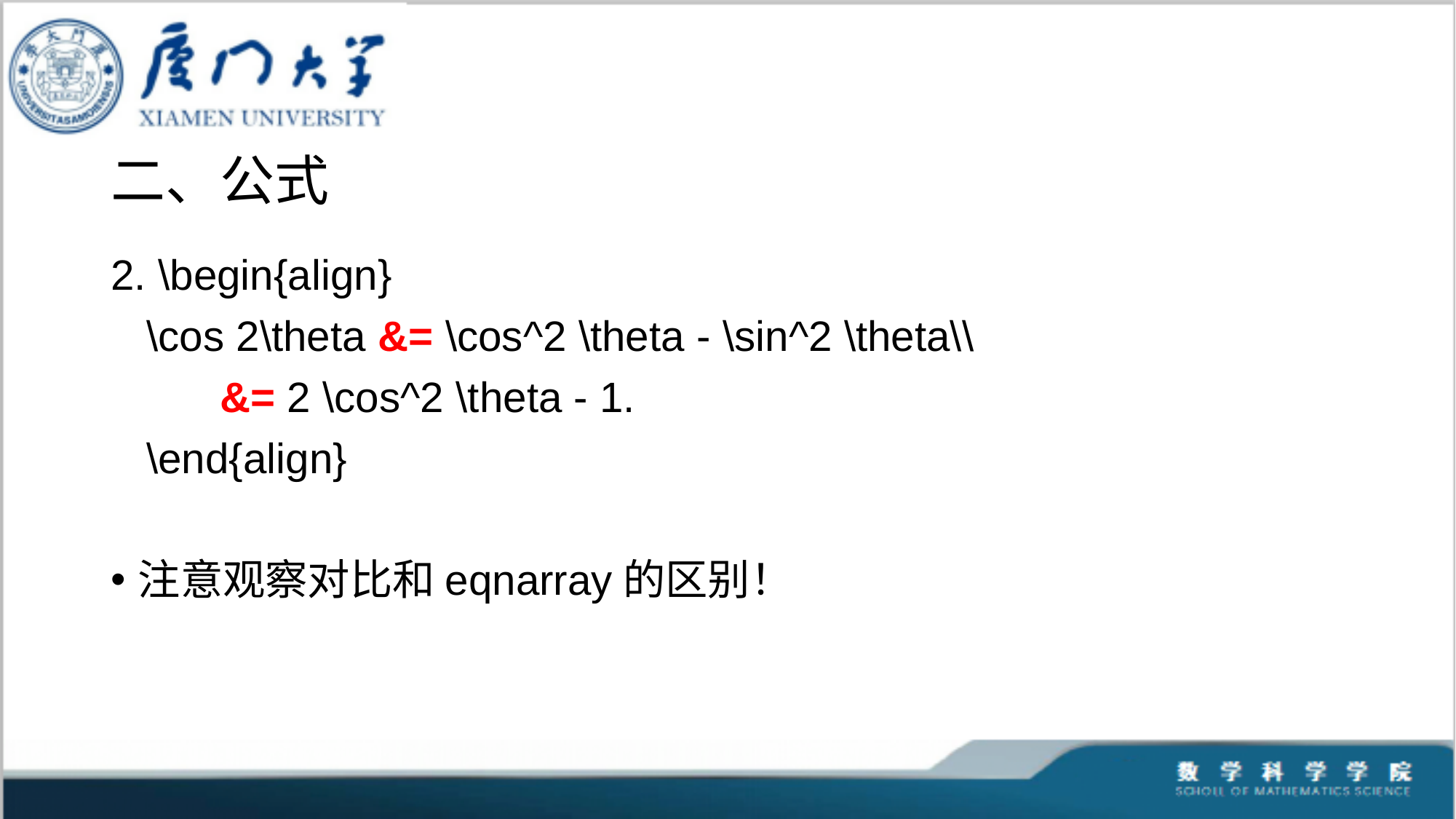

# 二、公式
2. \begin{align}
   \cos 2\theta &= \cos^2 \theta - \sin^2 \theta\\
	&= 2 \cos^2 \theta - 1.
   \end{align}

注意观察对比和eqnarray的区别！